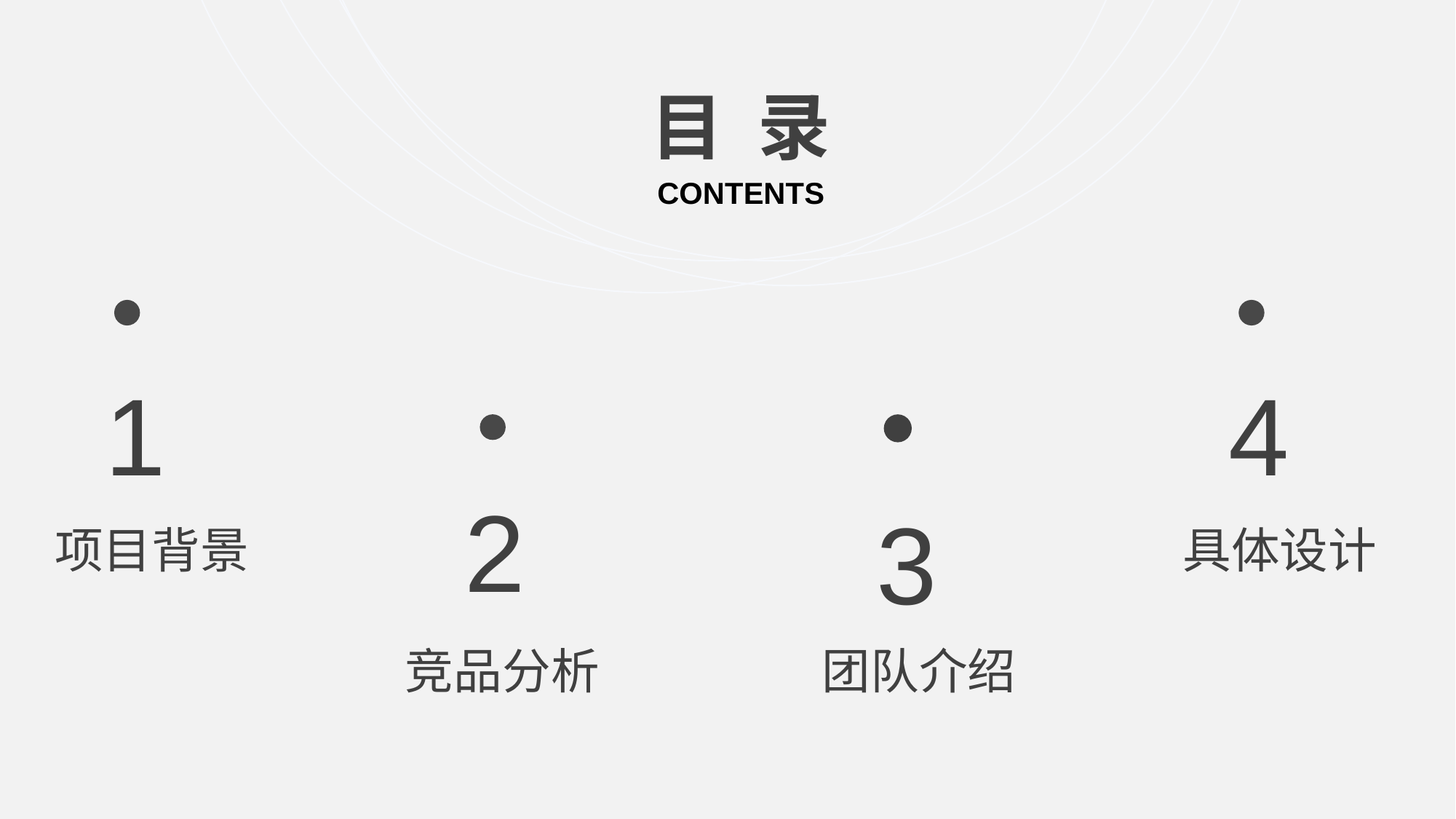

目 录
CONTENTS

1
4

项目背景
具体设计
2
3
竞品分析
团队介绍